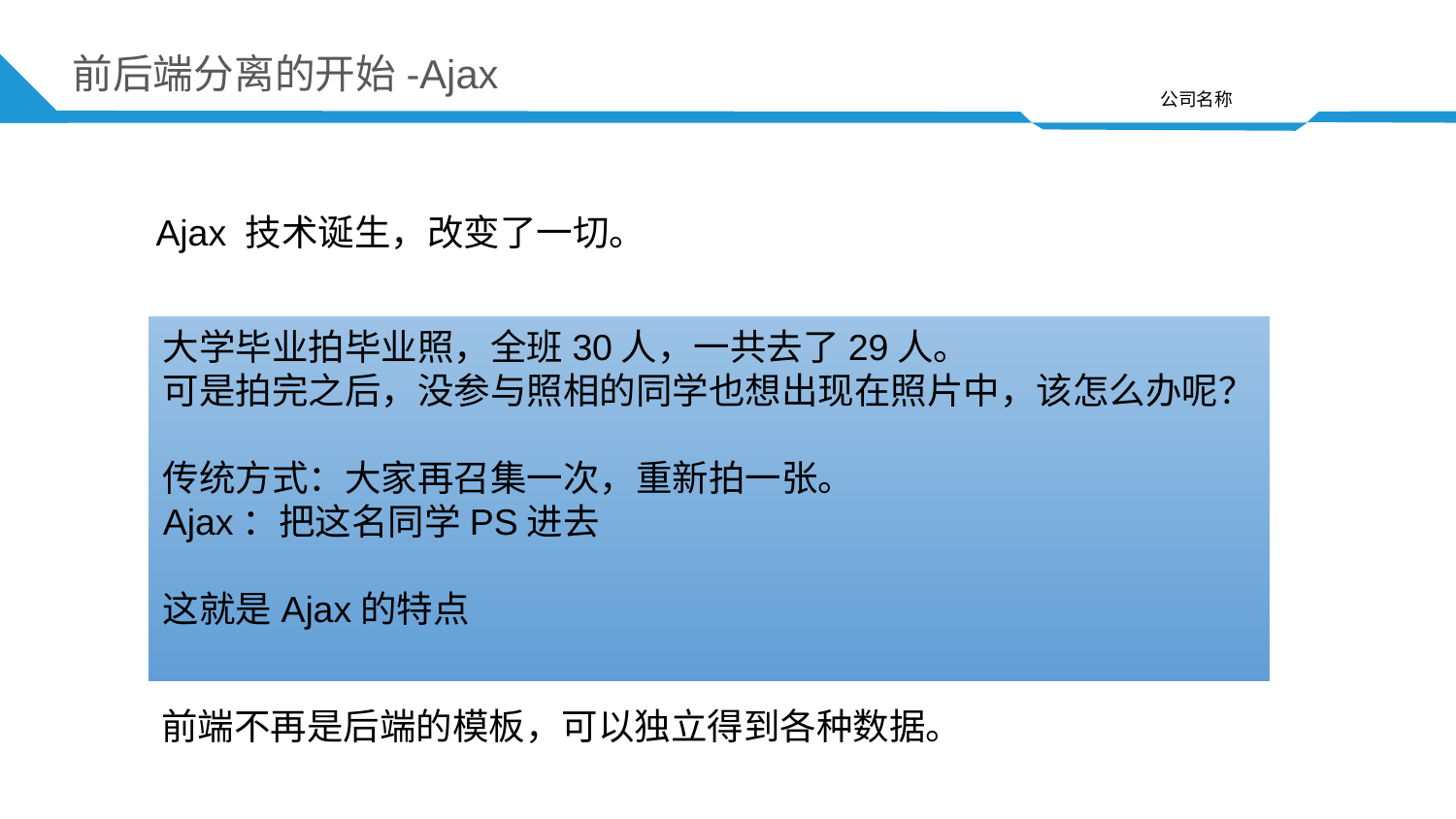

前后端分离的开始-Ajax
Ajax 技术诞生，改变了一切。

大学毕业拍毕业照，全班30人，一共去了29人。
可是拍完之后，没参与照相的同学也想出现在照片中，该怎么办呢？

传统方式：大家再召集一次，重新拍一张。
Ajax：把这名同学PS进去

这就是Ajax的特点

前端不再是后端的模板，可以独立得到各种数据。